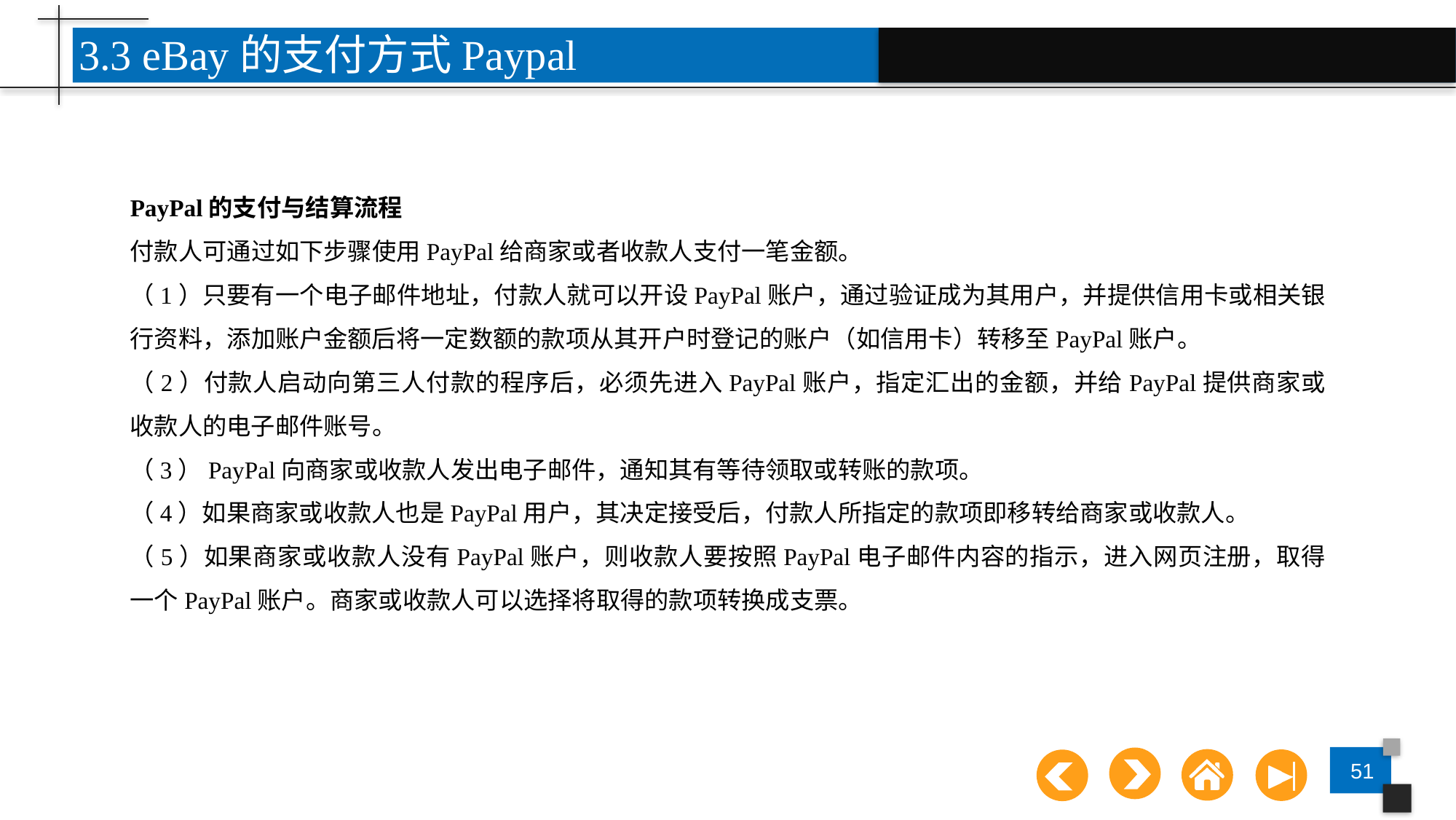

3.3 eBay的支付方式Paypal
PayPal的支付与结算流程
付款人可通过如下步骤使用PayPal给商家或者收款人支付一笔金额。
（1）只要有一个电子邮件地址，付款人就可以开设PayPal账户，通过验证成为其用户，并提供信用卡或相关银行资料，添加账户金额后将一定数额的款项从其开户时登记的账户（如信用卡）转移至PayPal账户。
（2）付款人启动向第三人付款的程序后，必须先进入PayPal账户，指定汇出的金额，并给PayPal提供商家或收款人的电子邮件账号。
（3）PayPal向商家或收款人发出电子邮件，通知其有等待领取或转账的款项。
（4）如果商家或收款人也是PayPal用户，其决定接受后，付款人所指定的款项即移转给商家或收款人。
（5）如果商家或收款人没有PayPal账户，则收款人要按照PayPal电子邮件内容的指示，进入网页注册，取得一个PayPal账户。商家或收款人可以选择将取得的款项转换成支票。
点击添加文本
点击添加文本
点击添加文本
点击添加文本